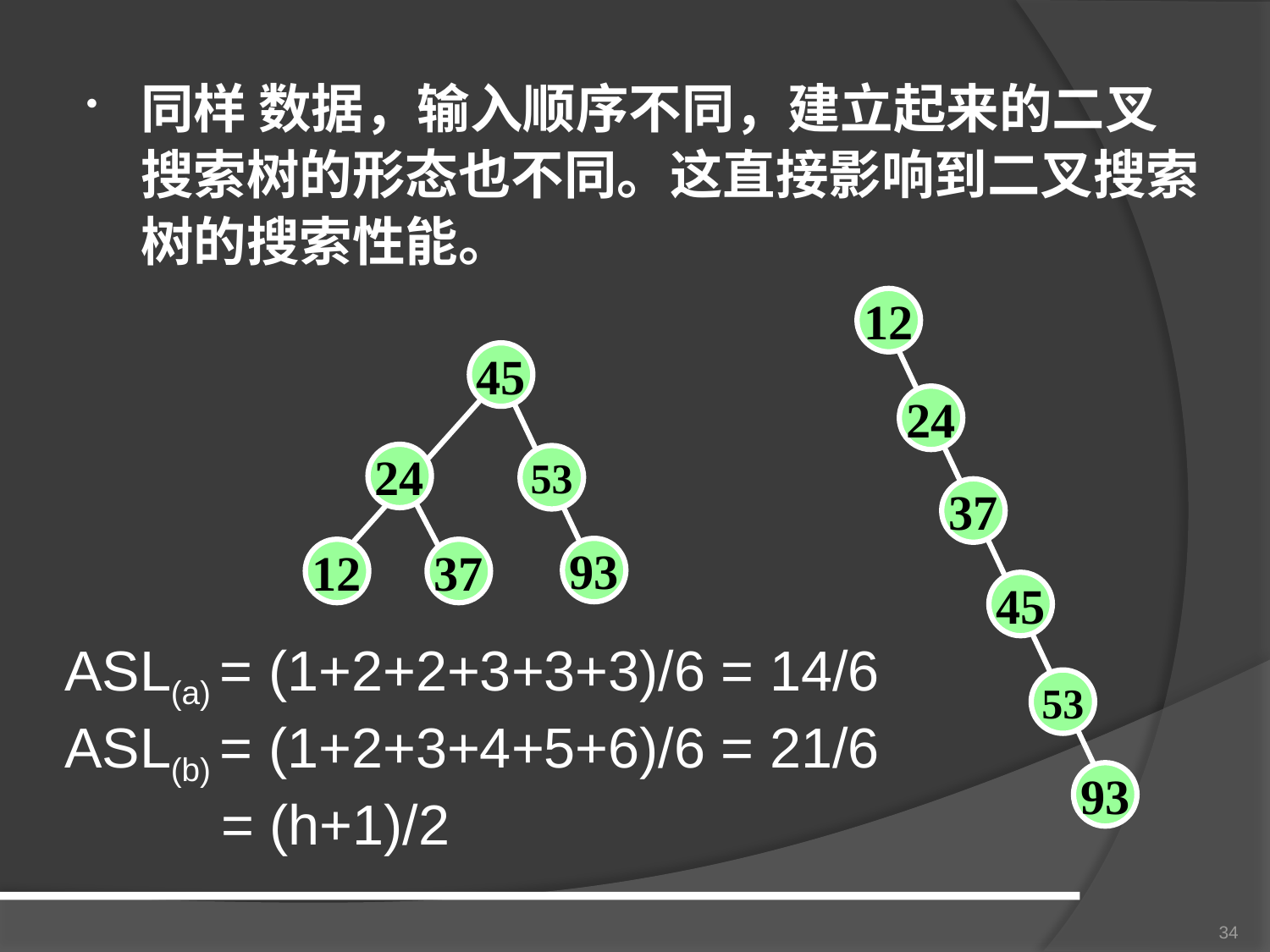

同样 数据，输入顺序不同，建立起来的二叉搜索树的形态也不同。这直接影响到二叉搜索树的搜索性能。
12
45

24
24
53

37
93
12
37
45
ASL(a) = (1+2+2+3+3+3)/6 = 14/6 ASL(b) = (1+2+3+4+5+6)/6 = 21/6
          = (h+1)/2
53
93
34